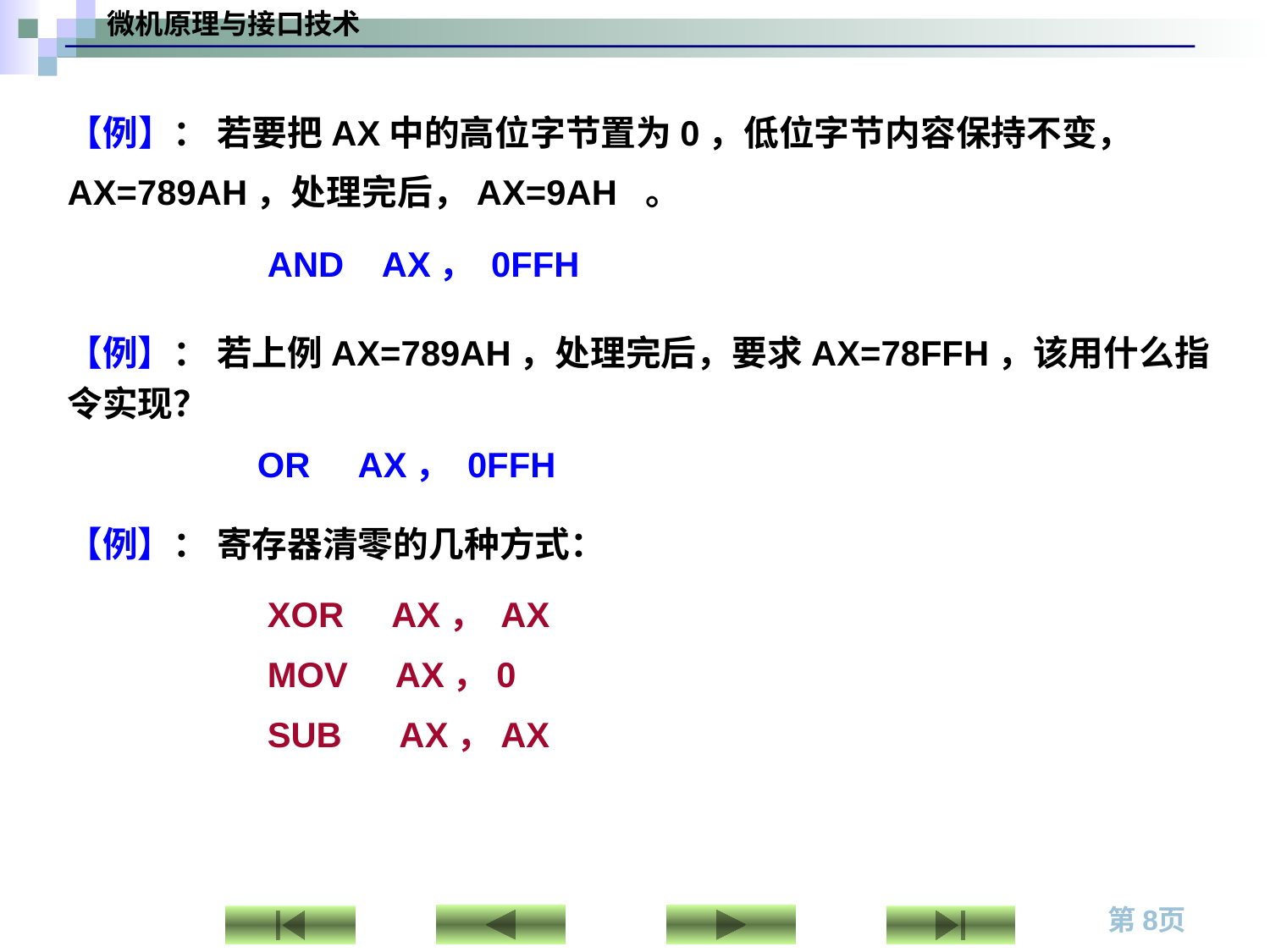

【例】： 若要把AX中的高位字节置为0，低位字节内容保持不变，AX=789AH，处理完后，AX=9AH  。
AND    AX， 0FFH
【例】： 若上例AX=789AH，处理完后，要求AX=78FFH，该用什么指令实现？
OR     AX， 0FFH
【例】： 寄存器清零的几种方式：
XOR     AX， AX
MOV     AX，0
SUB      AX，AX